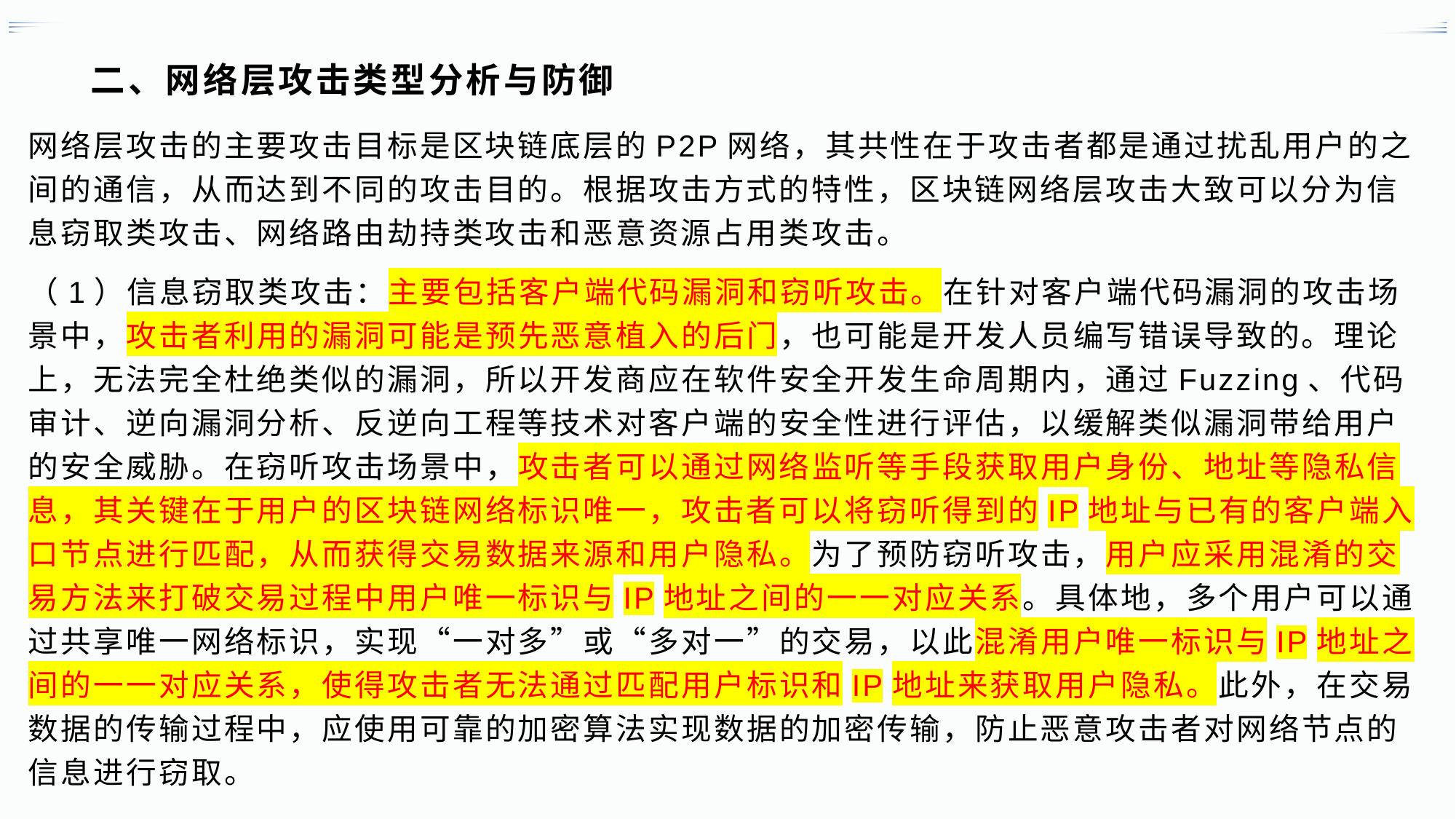

# 二、网络层攻击类型分析与防御
网络层攻击的主要攻击目标是区块链底层的P2P网络，其共性在于攻击者都是通过扰乱用户的之间的通信，从而达到不同的攻击目的。根据攻击方式的特性，区块链网络层攻击大致可以分为信息窃取类攻击、网络路由劫持类攻击和恶意资源占用类攻击。
（1）信息窃取类攻击：主要包括客户端代码漏洞和窃听攻击。在针对客户端代码漏洞的攻击场景中，攻击者利用的漏洞可能是预先恶意植入的后门，也可能是开发人员编写错误导致的。理论上，无法完全杜绝类似的漏洞，所以开发商应在软件安全开发生命周期内，通过Fuzzing、代码审计、逆向漏洞分析、反逆向工程等技术对客户端的安全性进行评估，以缓解类似漏洞带给用户的安全威胁。在窃听攻击场景中，攻击者可以通过网络监听等手段获取用户身份、地址等隐私信息，其关键在于用户的区块链网络标识唯一，攻击者可以将窃听得到的IP地址与已有的客户端入口节点进行匹配，从而获得交易数据来源和用户隐私。为了预防窃听攻击，用户应采用混淆的交易方法来打破交易过程中用户唯一标识与IP地址之间的一一对应关系。具体地，多个用户可以通过共享唯一网络标识，实现“一对多”或“多对一”的交易，以此混淆用户唯一标识与IP地址之间的一一对应关系，使得攻击者无法通过匹配用户标识和IP地址来获取用户隐私。此外，在交易数据的传输过程中，应使用可靠的加密算法实现数据的加密传输，防止恶意攻击者对网络节点的信息进行窃取。